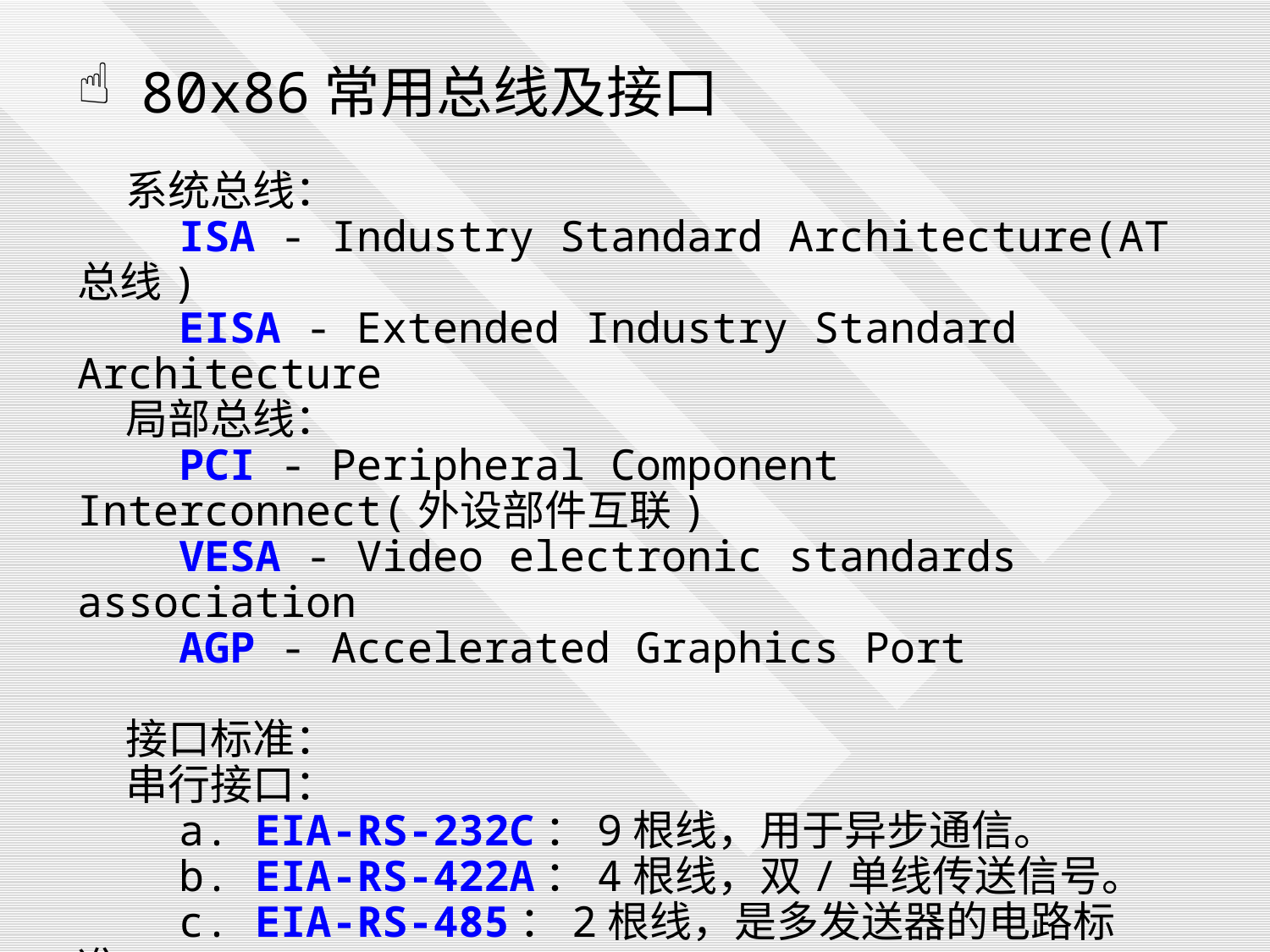

80x86常用总线及接口

    系统总线：
    ISA - Industry Standard Architecture(AT总线)
    EISA - Extended Industry Standard Architecture
    局部总线：
    PCI - Peripheral Component Interconnect(外设部件互联)
    VESA - Video electronic standards association
    AGP - Accelerated Graphics Port

    接口标准：
    串行接口：
    a. EIA-RS-232C：9根线，用于异步通信。
    b. EIA-RS-422A：4根线，双/单线传送信号。
    c. EIA-RS-485：2根线，是多发送器的电路标准。
    d. IEEE1394：6根线，firewire
    e. USB：Universal serial bus(通用串行总线)